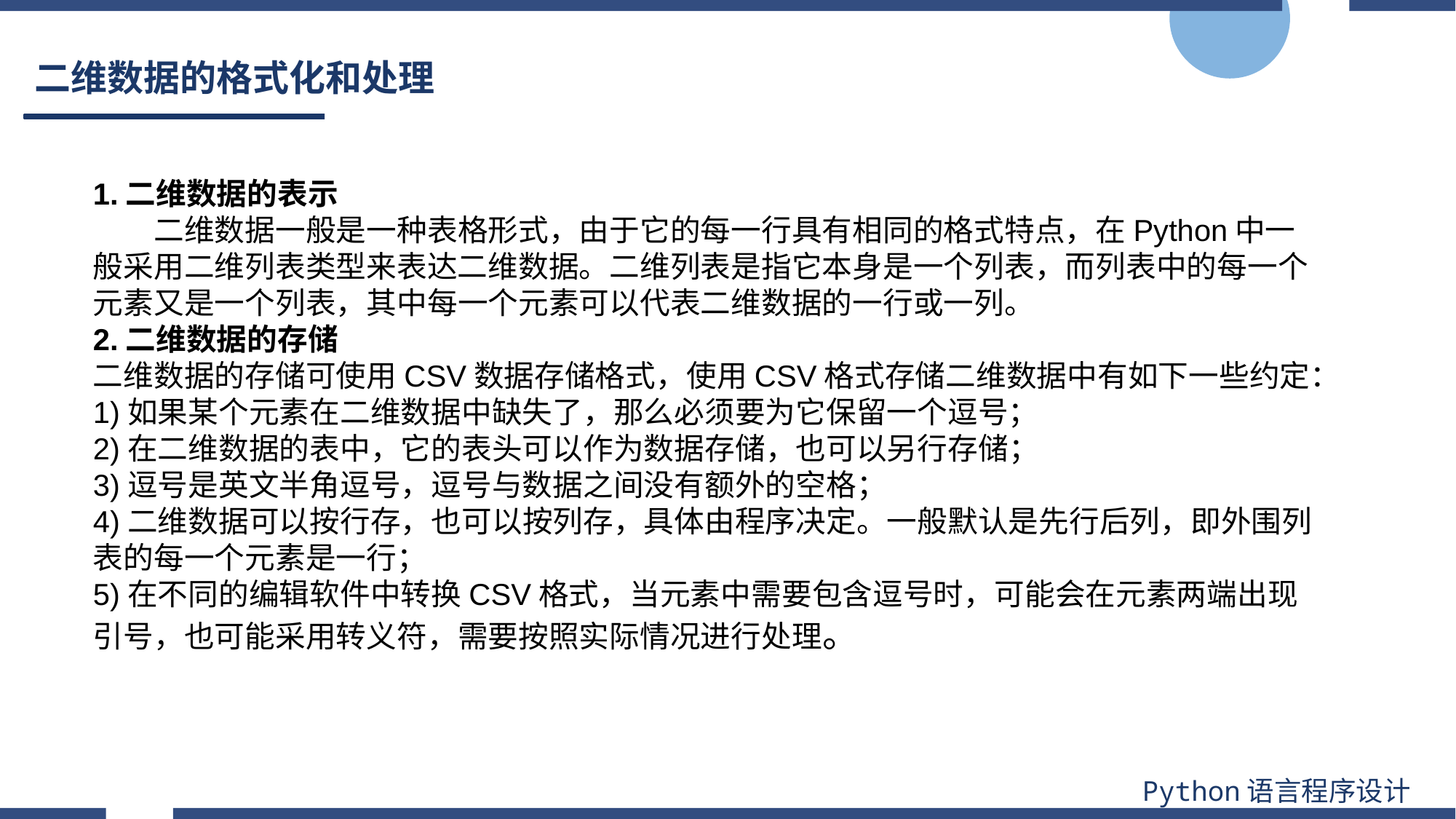

# 二维数据的格式化和处理
1.二维数据的表示
　　二维数据一般是一种表格形式，由于它的每一行具有相同的格式特点，在Python中一般采用二维列表类型来表达二维数据。二维列表是指它本身是一个列表，而列表中的每一个元素又是一个列表，其中每一个元素可以代表二维数据的一行或一列。
2.二维数据的存储
二维数据的存储可使用CSV数据存储格式，使用CSV格式存储二维数据中有如下一些约定：
1)如果某个元素在二维数据中缺失了，那么必须要为它保留一个逗号；
2)在二维数据的表中，它的表头可以作为数据存储，也可以另行存储；
3)逗号是英文半角逗号，逗号与数据之间没有额外的空格；
4)二维数据可以按行存，也可以按列存，具体由程序决定。一般默认是先行后列，即外围列表的每一个元素是一行；
5)在不同的编辑软件中转换CSV格式，当元素中需要包含逗号时，可能会在元素两端出现引号，也可能采用转义符，需要按照实际情况进行处理。